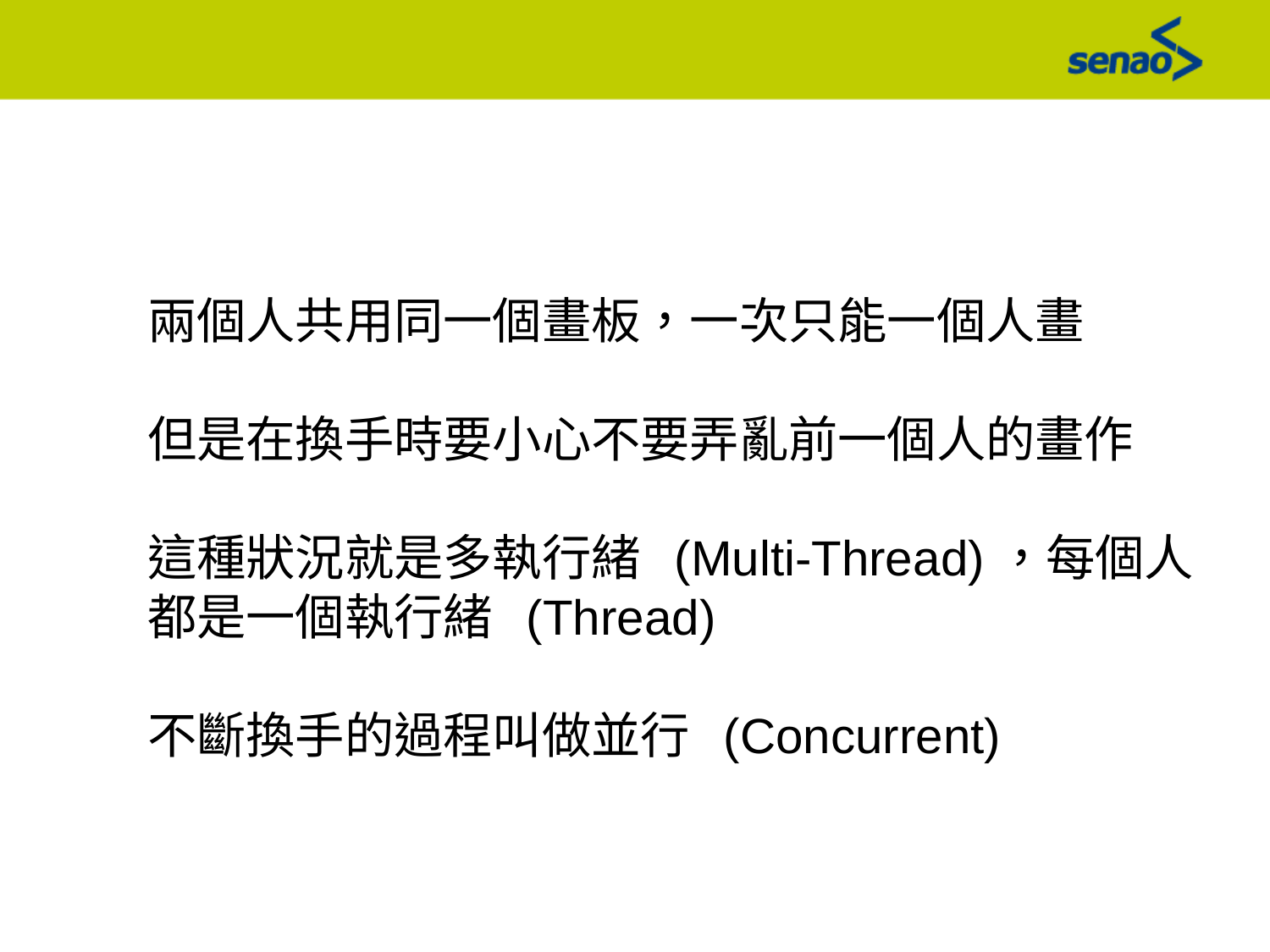

兩個人共用同一個畫板，一次只能一個人畫

但是在換手時要小心不要弄亂前一個人的畫作

這種狀況就是多執行緒  (Multi-Thread)，每個人都是一個執行緒  (Thread)

不斷換手的過程叫做並行  (Concurrent)